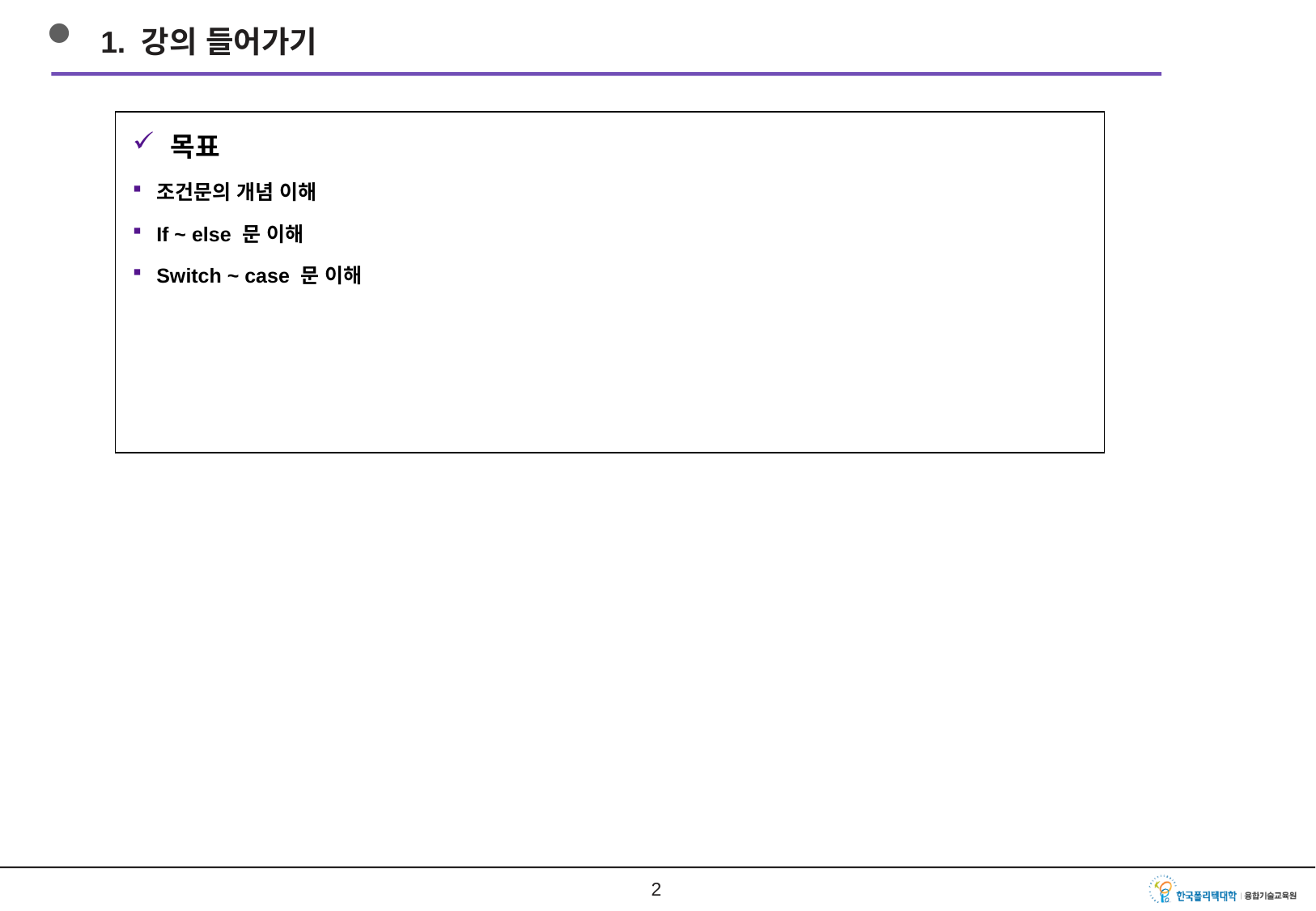

1. 강의 들어가기
목표
조건문의 개념 이해
If ~ else 문 이해
Switch ~ case 문 이해
2